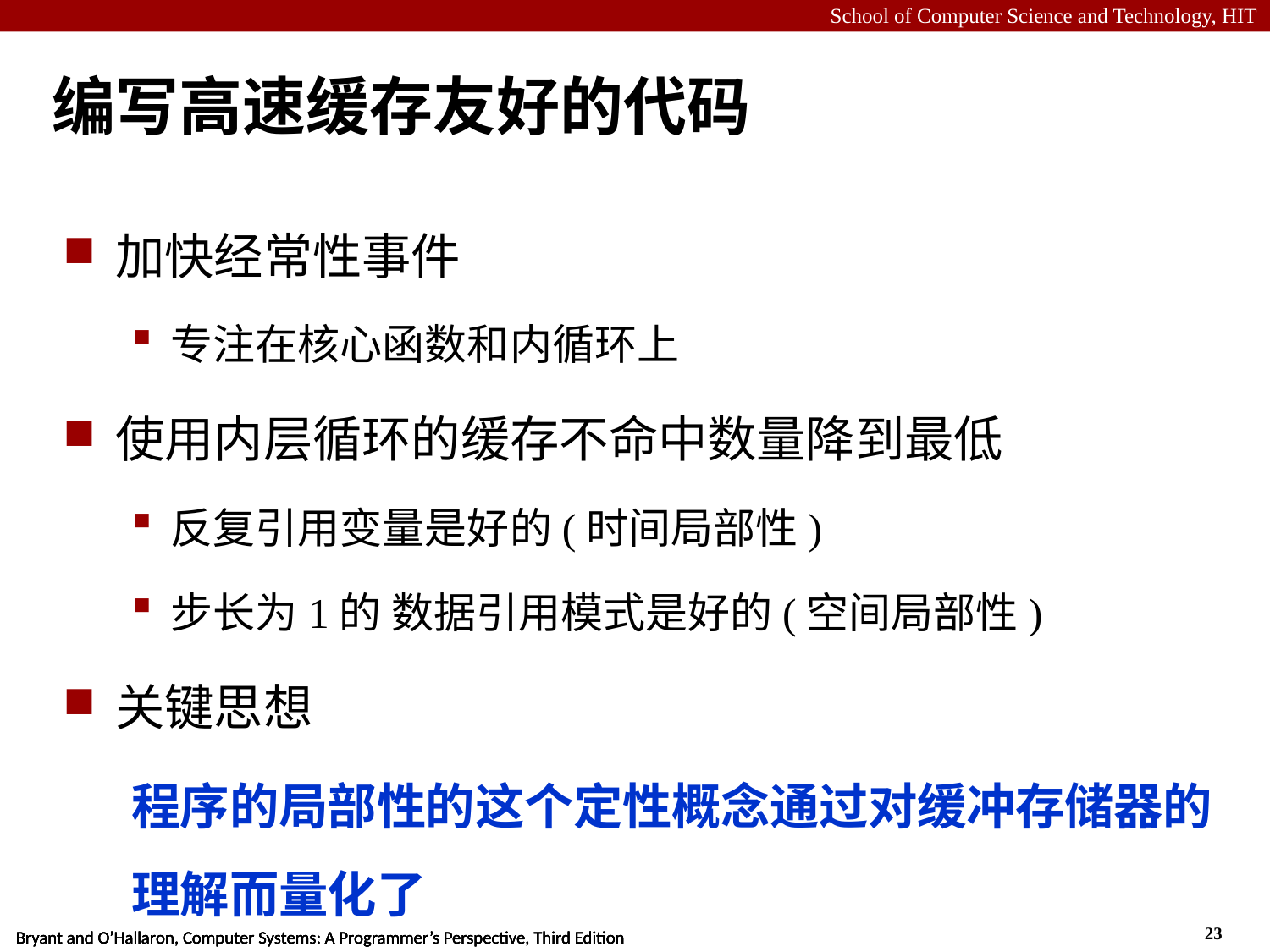

# 编写高速缓存友好的代码
加快经常性事件
专注在核心函数和内循环上
使用内层循环的缓存不命中数量降到最低
反复引用变量是好的(时间局部性)
步长为1的 数据引用模式是好的(空间局部性)
关键思想
程序的局部性的这个定性概念通过对缓冲存储器的理解而量化了